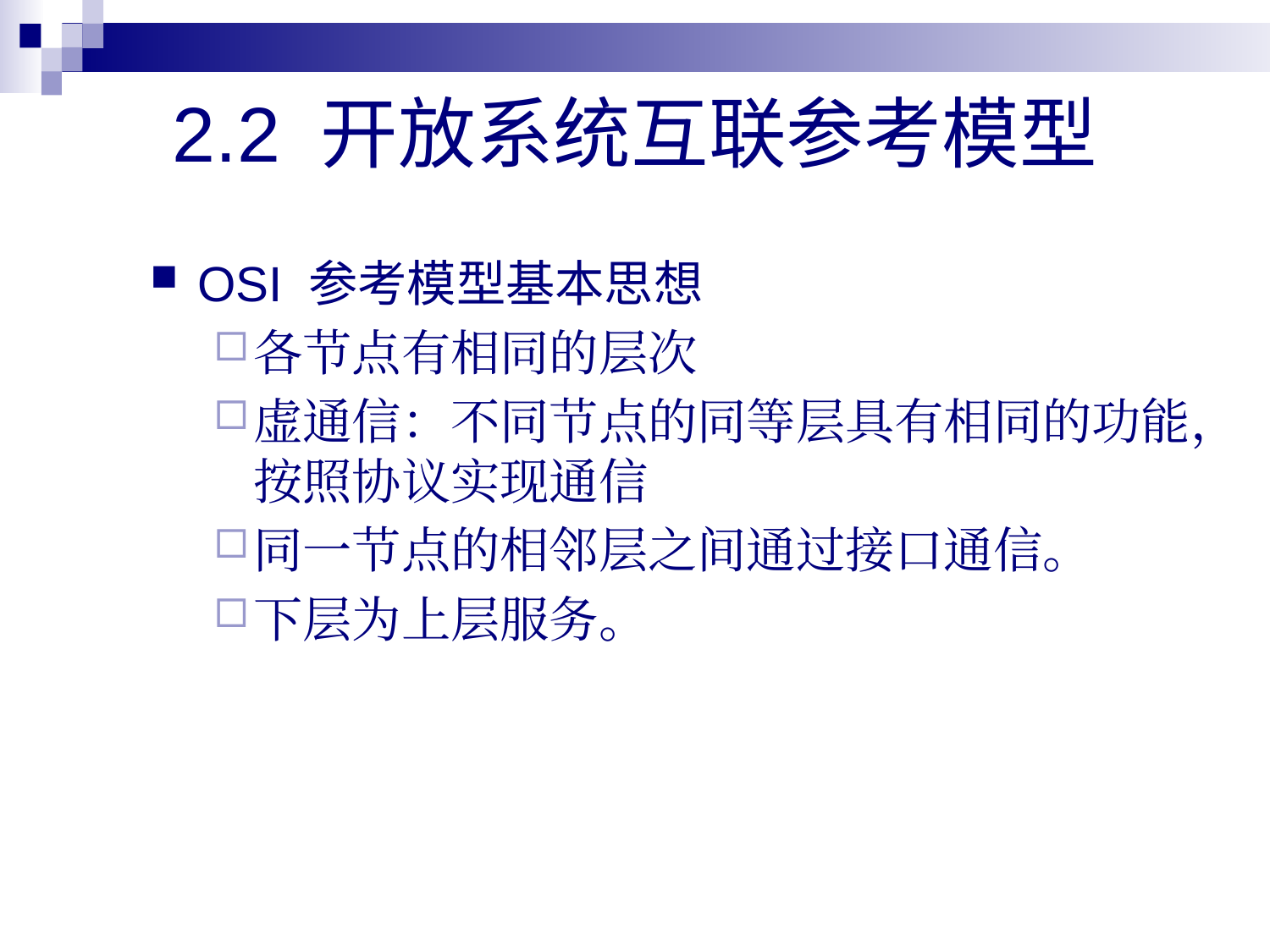

# 2.2 开放系统互联参考模型
OSI 参考模型基本思想
各节点有相同的层次
虚通信：不同节点的同等层具有相同的功能，按照协议实现通信
同一节点的相邻层之间通过接口通信。
下层为上层服务。